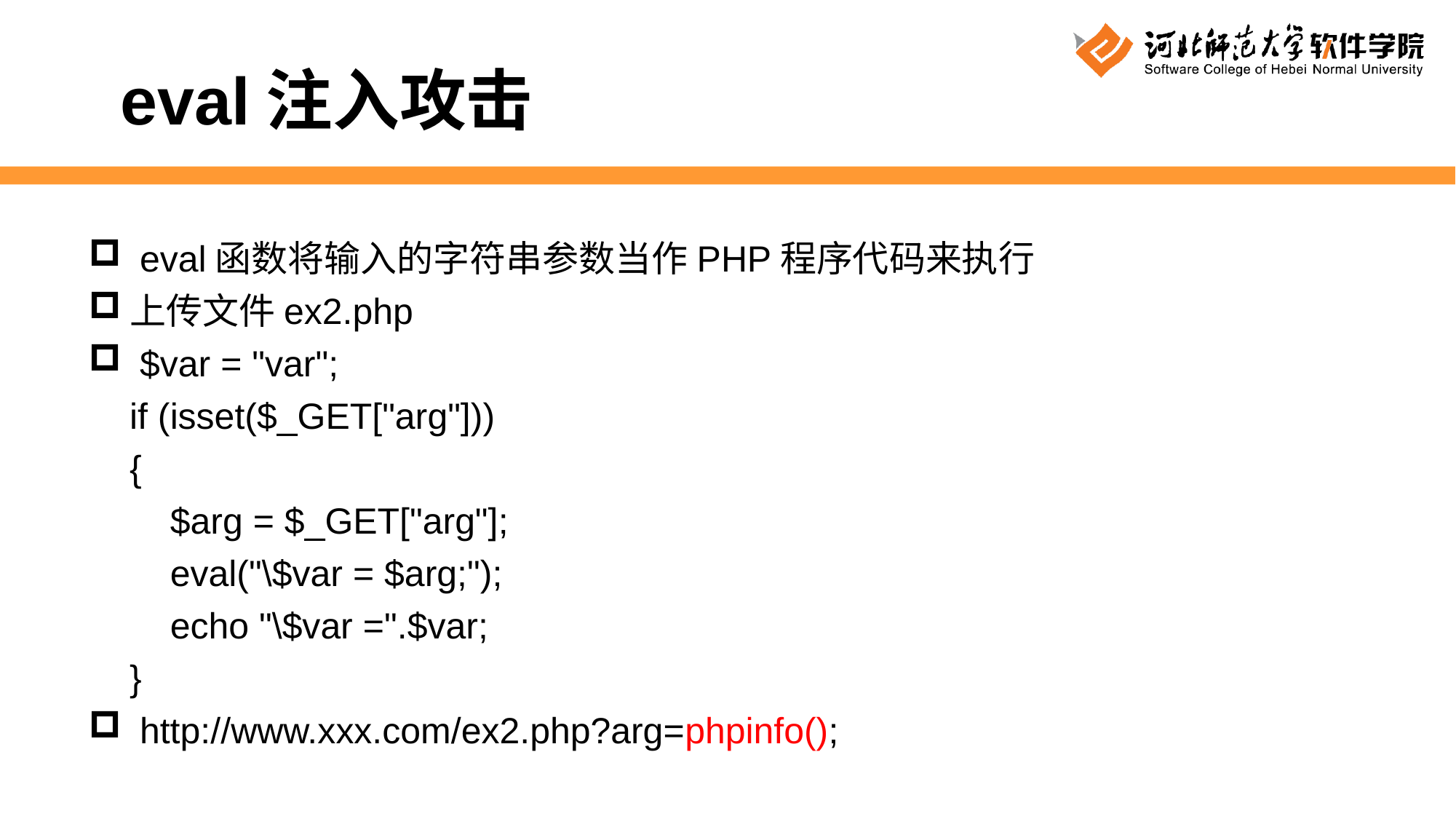

eval注入攻击
 eval函数将输入的字符串参数当作PHP程序代码来执行
上传文件ex2.php
 $var = "var";
	if (isset($_GET["arg"]))
	{
        $arg = $_GET["arg"];
        eval("\$var = $arg;");
        echo "\$var =".$var;
	}
 http://www.xxx.com/ex2.php?arg=phpinfo();